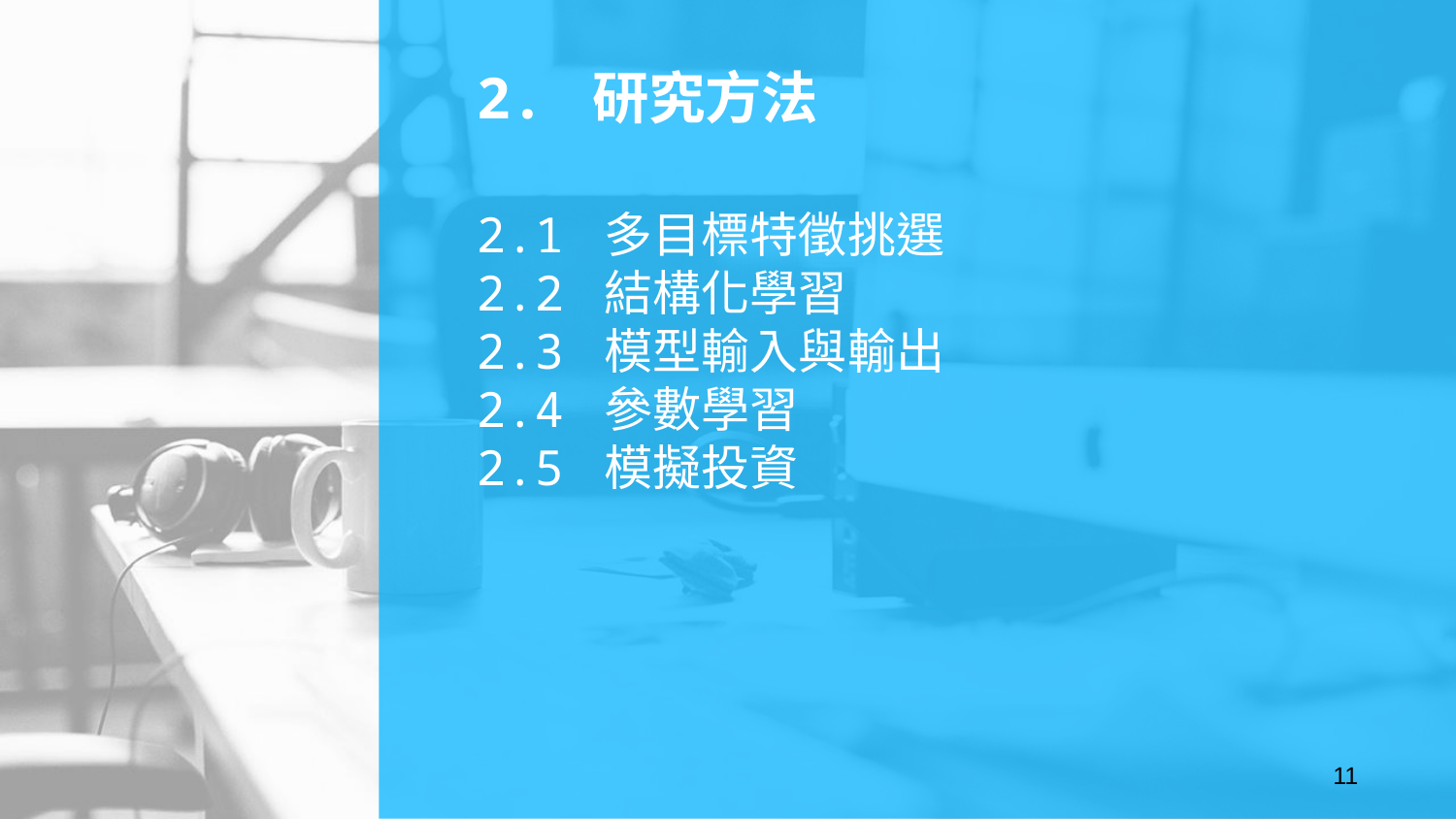

# 2. 研究方法
2.1 多目標特徵挑選
2.2 結構化學習
2.3 模型輸入與輸出
2.4 參數學習
2.5 模擬投資
11